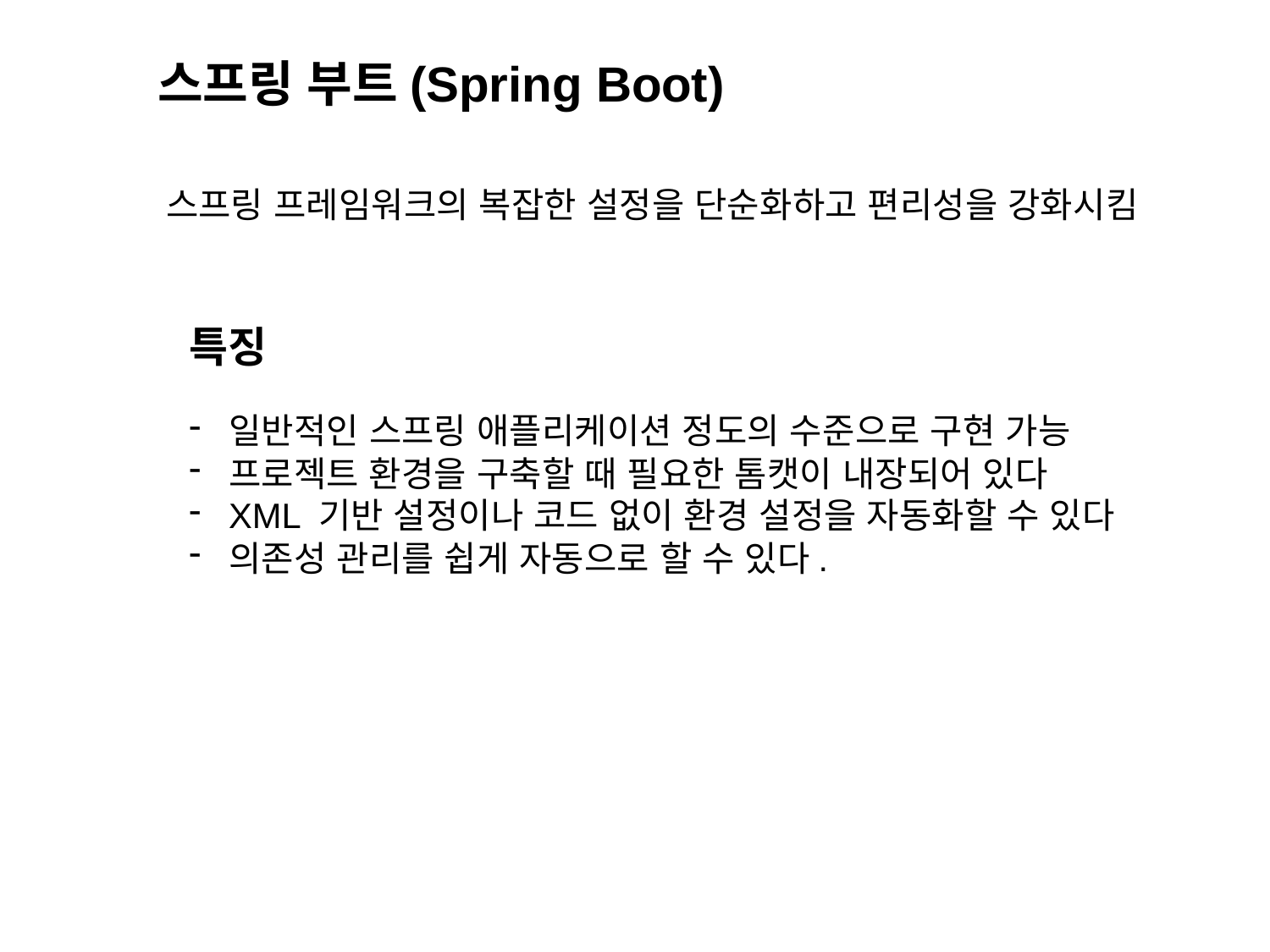

스프링 부트(Spring Boot)
스프링 프레임워크의 복잡한 설정을 단순화하고 편리성을 강화시킴
특징

일반적인 스프링 애플리케이션 정도의 수준으로 구현 가능
프로젝트 환경을 구축할 때 필요한 톰캣이 내장되어 있다
XML 기반 설정이나 코드 없이 환경 설정을 자동화할 수 있다
의존성 관리를 쉽게 자동으로 할 수 있다.